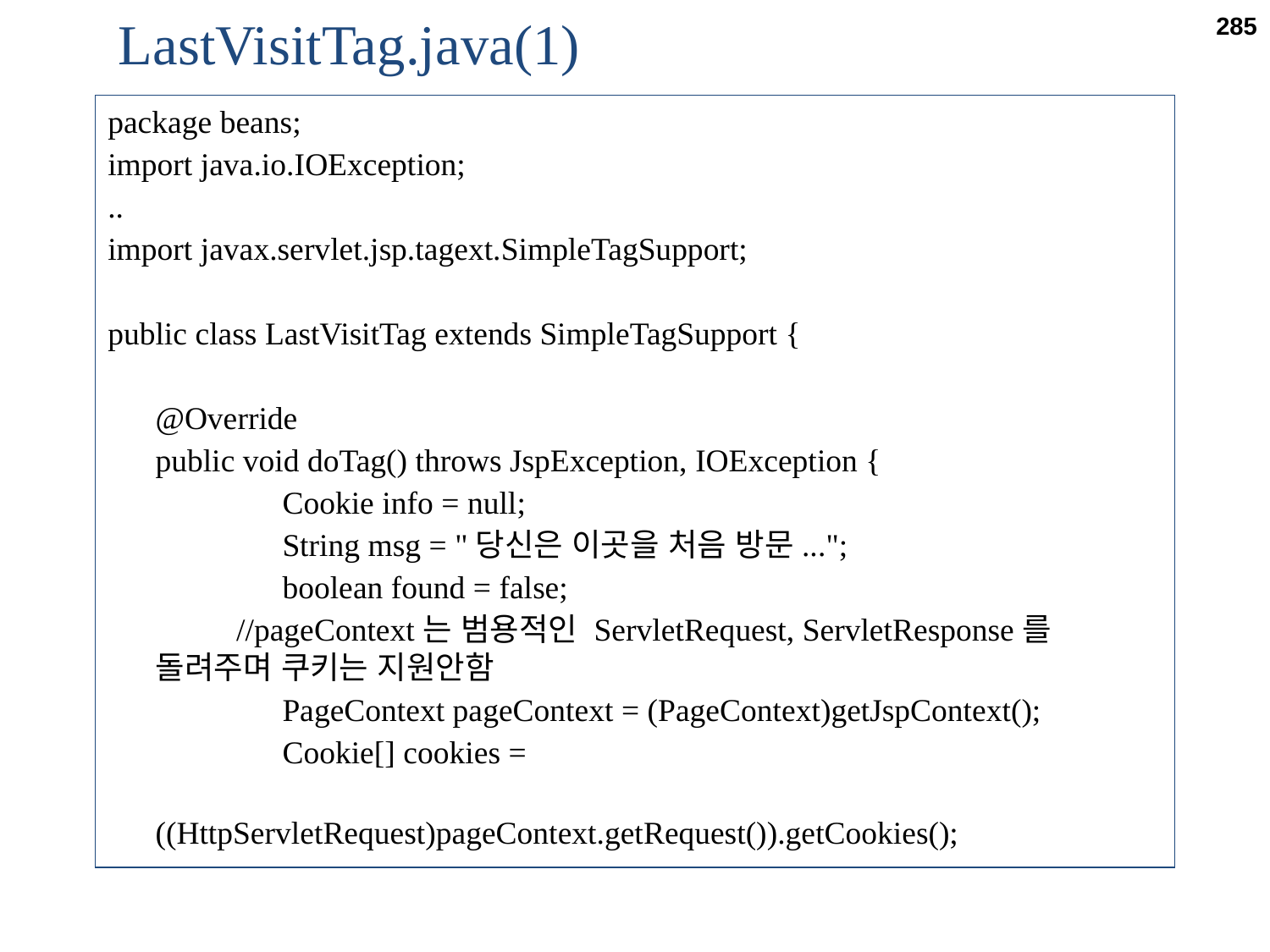

LastVisitTag.java(1)
285
package beans;
import java.io.IOException;
..
import javax.servlet.jsp.tagext.SimpleTagSupport;

public class LastVisitTag extends SimpleTagSupport {

	@Override
	public void doTag() throws JspException, IOException {
		Cookie info = null;
		String msg = "당신은 이곳을 처음 방문...";
		boolean found = false;
                //pageContext는 범용적인 ServletRequest, ServletResponse를 돌려주며 쿠키는 지원안함
		PageContext pageContext = (PageContext)getJspContext();
		Cookie[] cookies =
				((HttpServletRequest)pageContext.getRequest()).getCookies();